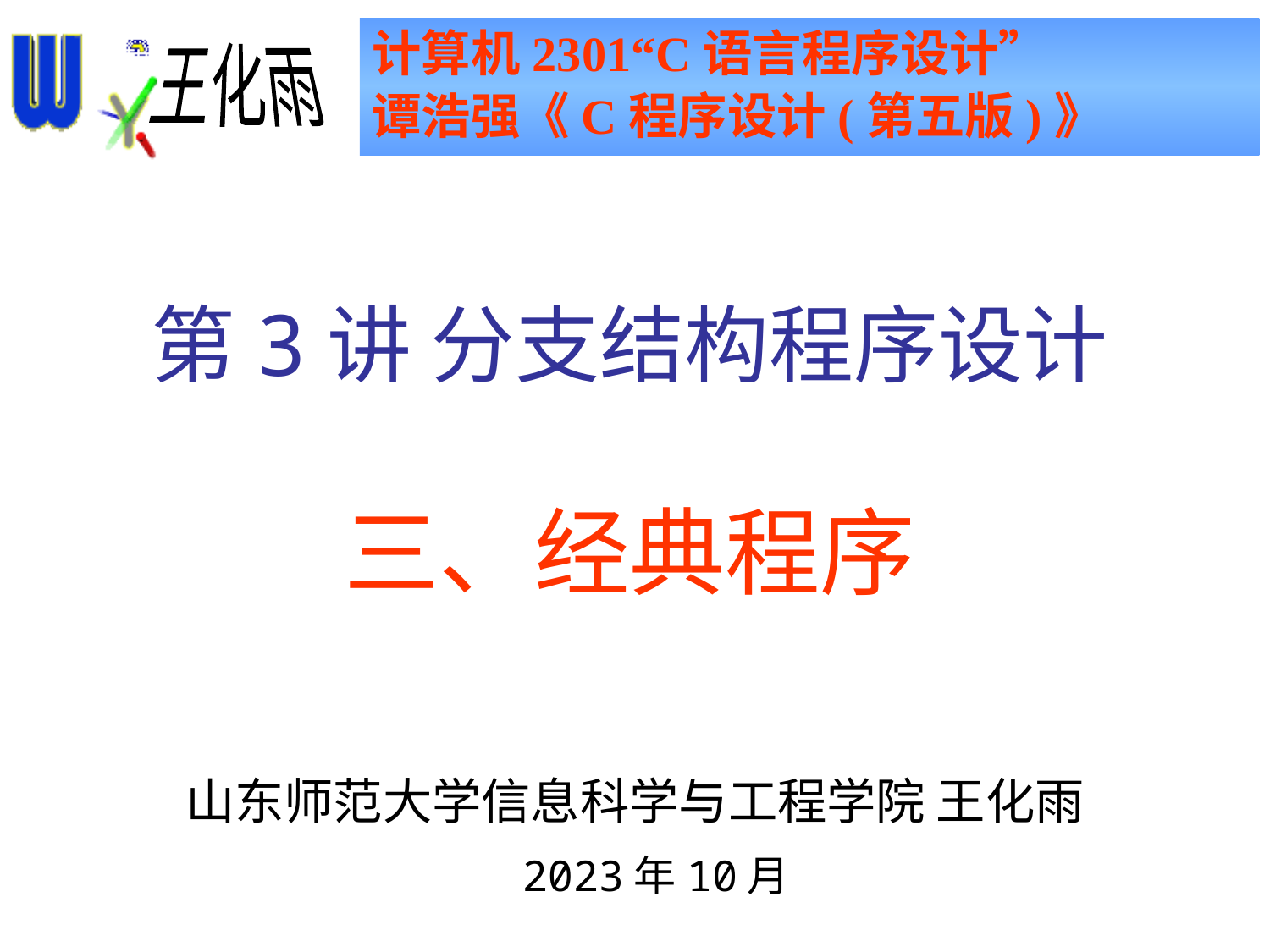

计算机2301“C语言程序设计”
谭浩强《C程序设计(第五版)》
第3讲 分支结构程序设计
三、经典程序
山东师范大学信息科学与工程学院 王化雨
2023年10月